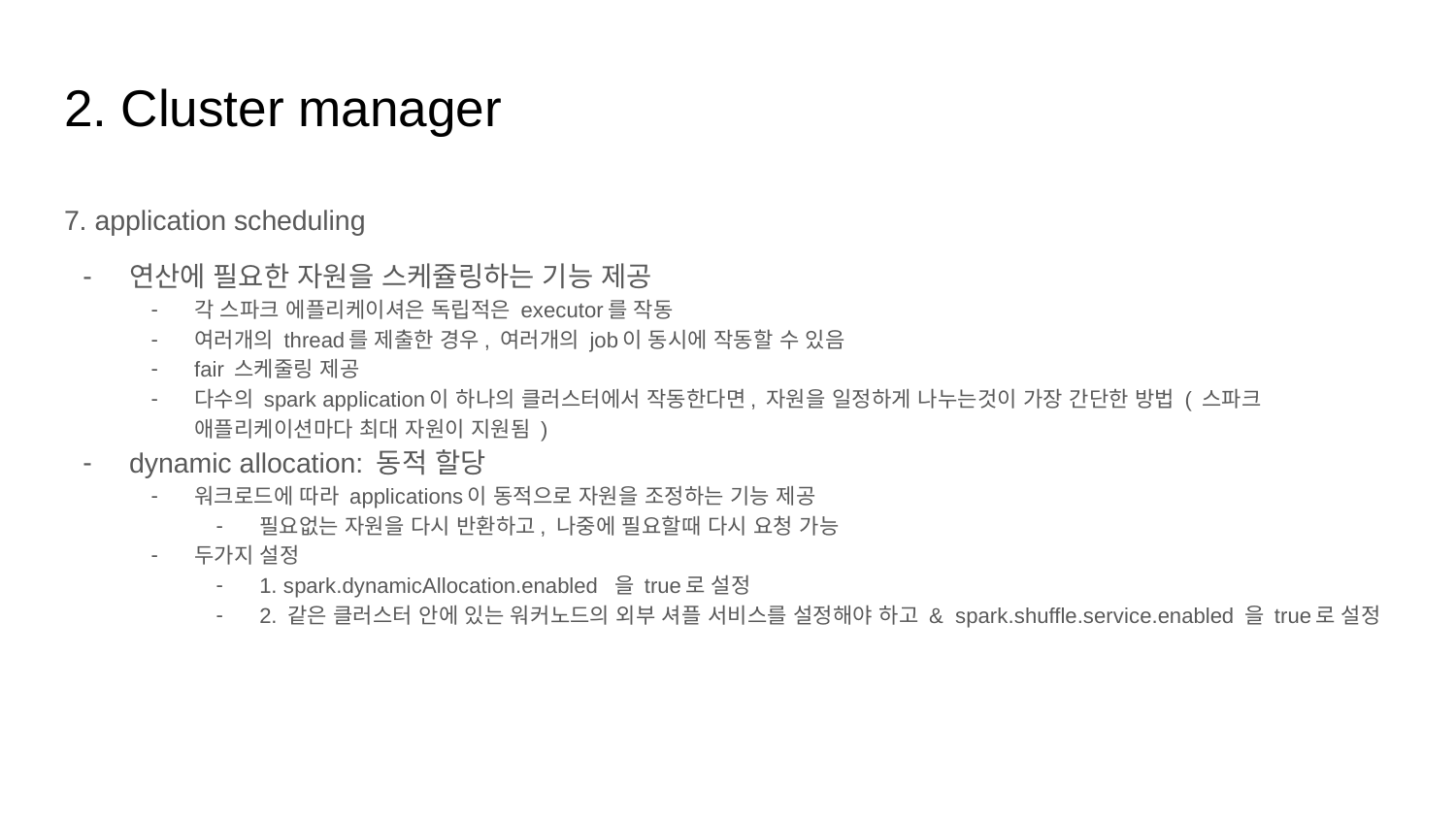

# 2. Cluster manager
7. application scheduling
연산에 필요한 자원을 스케쥴링하는 기능 제공
각 스파크 에플리케이셔은 독립적은 executor를 작동
여러개의 thread를 제출한 경우, 여러개의 job이 동시에 작동할 수 있음
fair 스케줄링 제공
다수의 spark application이 하나의 클러스터에서 작동한다면, 자원을 일정하게 나누는것이 가장 간단한 방법 ( 스파크 애플리케이션마다 최대 자원이 지원됨 )
dynamic allocation: 동적 할당
워크로드에 따라 applications이 동적으로 자원을 조정하는 기능 제공
필요없는 자원을 다시 반환하고, 나중에 필요할때 다시 요청 가능
두가지 설정
1. spark.dynamicAllocation.enabled  을 true로 설정
2. 같은 클러스터 안에 있는 워커노드의 외부 셔플 서비스를 설정해야 하고 &  spark.shuffle.service.enabled 을 true로 설정